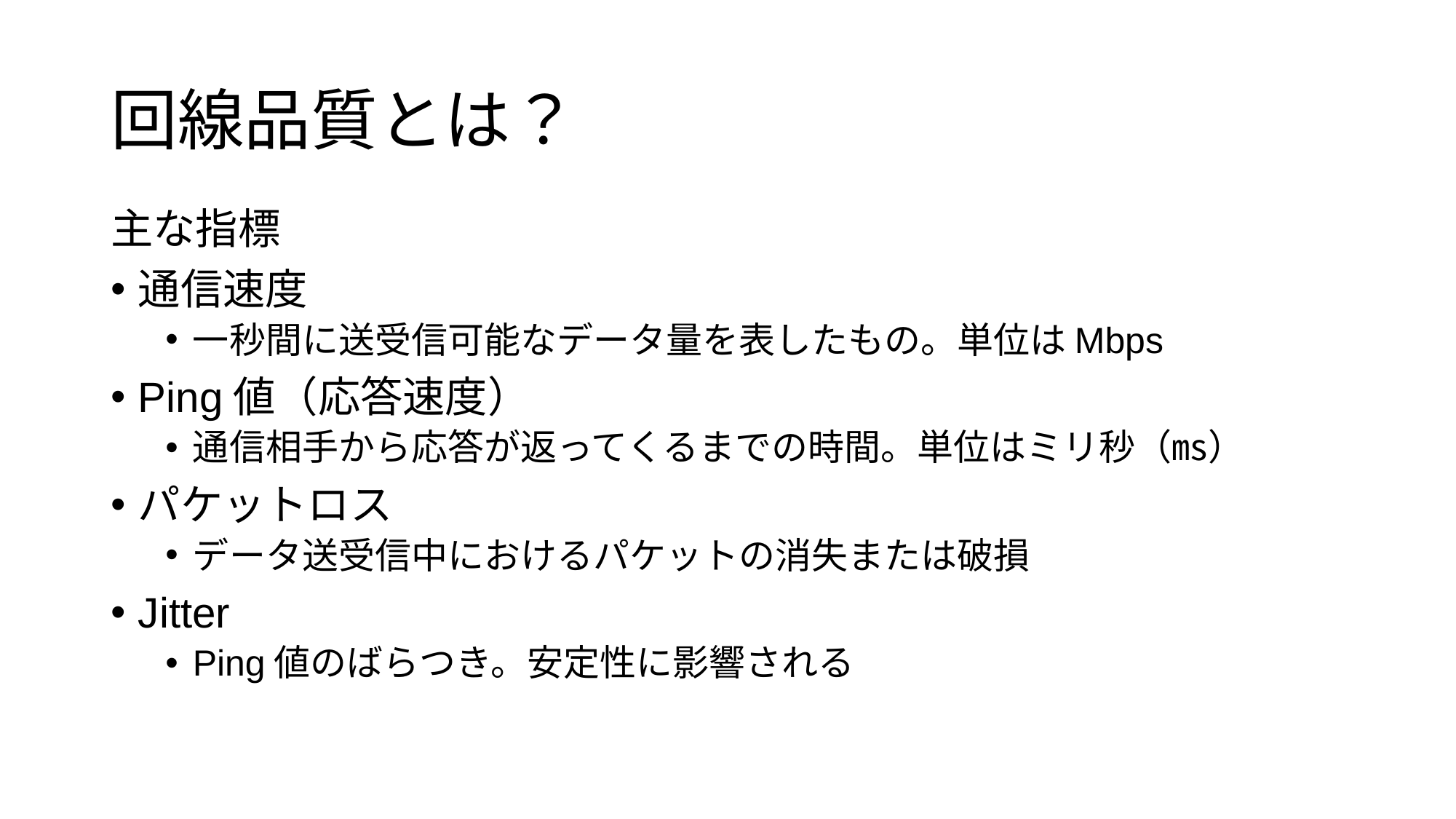

# 回線品質とは？
主な指標
通信速度
一秒間に送受信可能なデータ量を表したもの。単位はMbps
Ping値（応答速度）
通信相手から応答が返ってくるまでの時間。単位はミリ秒（㎳）
パケットロス
データ送受信中におけるパケットの消失または破損
Jitter
Ping値のばらつき。安定性に影響される